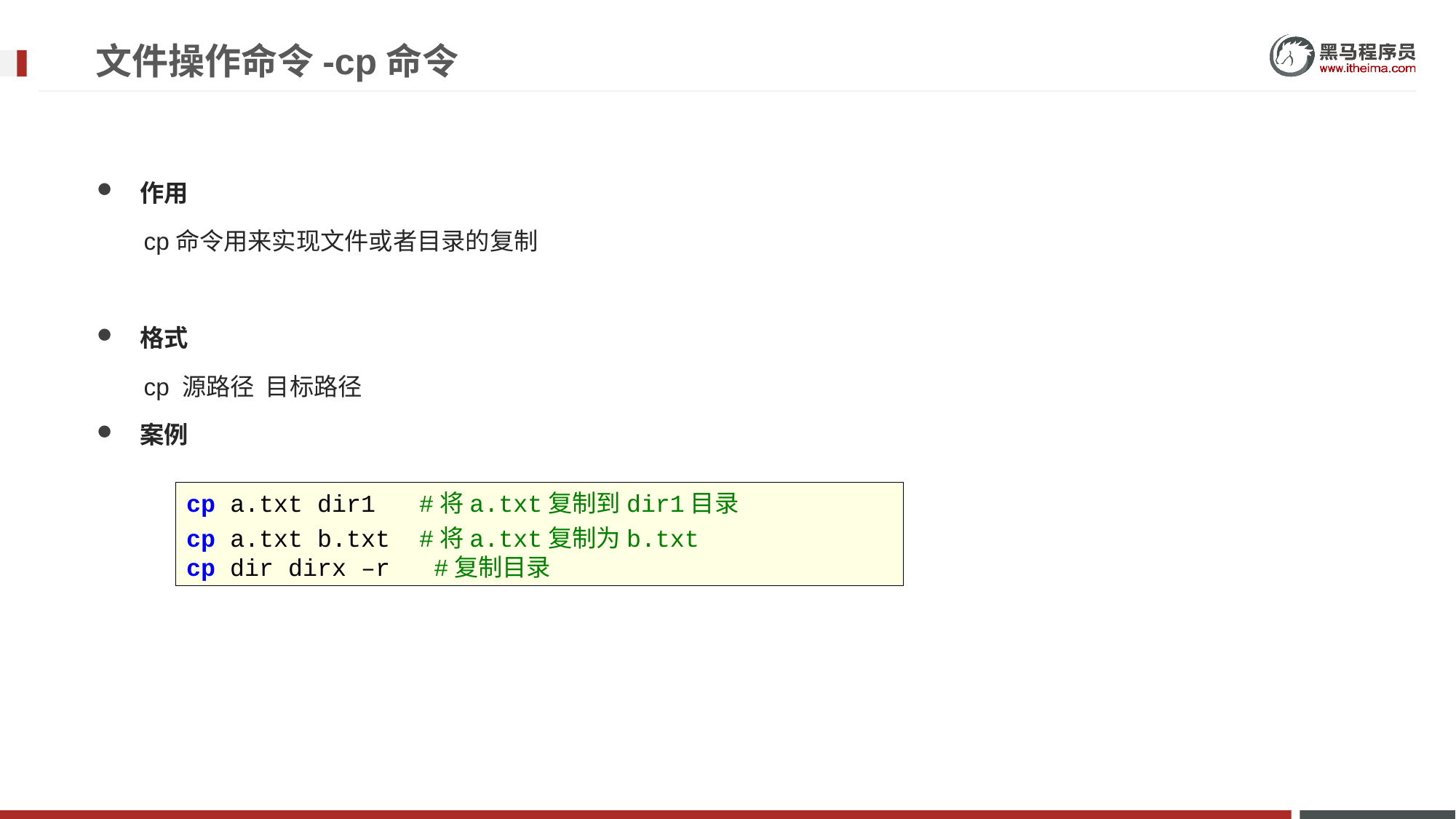

# 文件操作命令-cp命令
作用
       cp命令用来实现文件或者目录的复制

格式
       cp 源路径  目标路径
案例

cp a.txt dir1   #将a.txt复制到dir1目录
cp a.txt b.txt  #将a.txt复制为b.txt
cp dir dirx –r   #复制目录